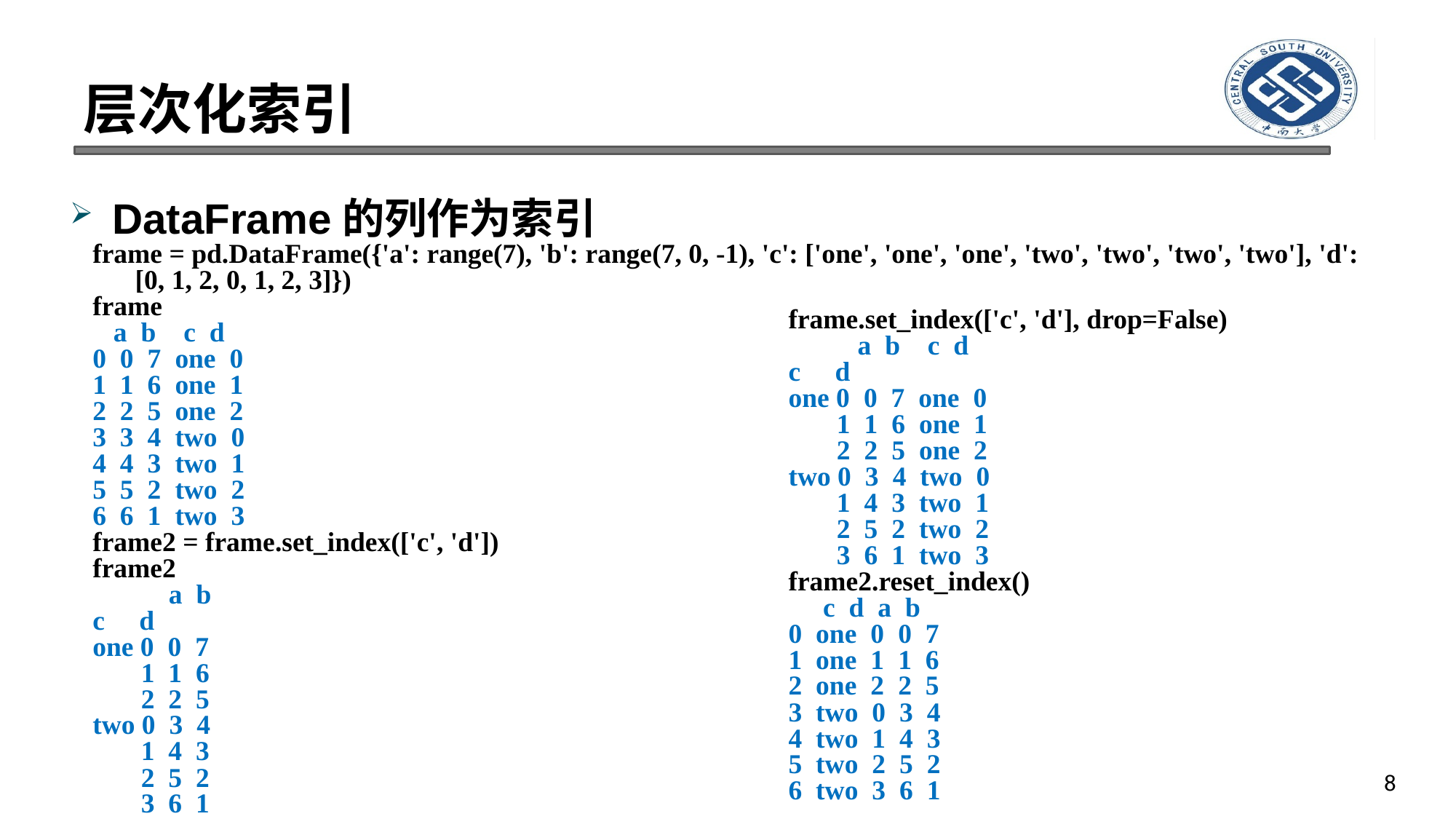

# 层次化索引
DataFrame的列作为索引
frame = pd.DataFrame({'a': range(7), 'b': range(7, 0, -1), 'c': ['one', 'one', 'one', 'two', 'two', 'two', 'two'], 'd': [0, 1, 2, 0, 1, 2, 3]})
frame
   a  b    c  d
0  0  7  one  0
1  1  6  one  1
2  2  5  one  2
3  3  4  two  0
4  4  3  two  1
5  5  2  two  2
6  6  1  two  3
frame2 = frame.set_index(['c', 'd'])
frame2
           a  b
c     d
one 0  0  7
       1  1  6
       2  2  5
two 0  3  4
       1  4  3
       2  5  2
       3  6  1
frame.set_index(['c', 'd'], drop=False)
          a  b    c  d
c     d
one 0  0  7  one  0
       1  1  6  one  1
       2  2  5  one  2
two 0  3  4  two  0
       1  4  3  two  1
       2  5  2  two  2
       3  6  1  two  3
frame2.reset_index()
     c  d  a  b
0  one  0  0  7
1  one  1  1  6
2  one  2  2  5
3  two  0  3  4
4  two  1  4  3
5  two  2  5  2
6  two  3  6  1
8